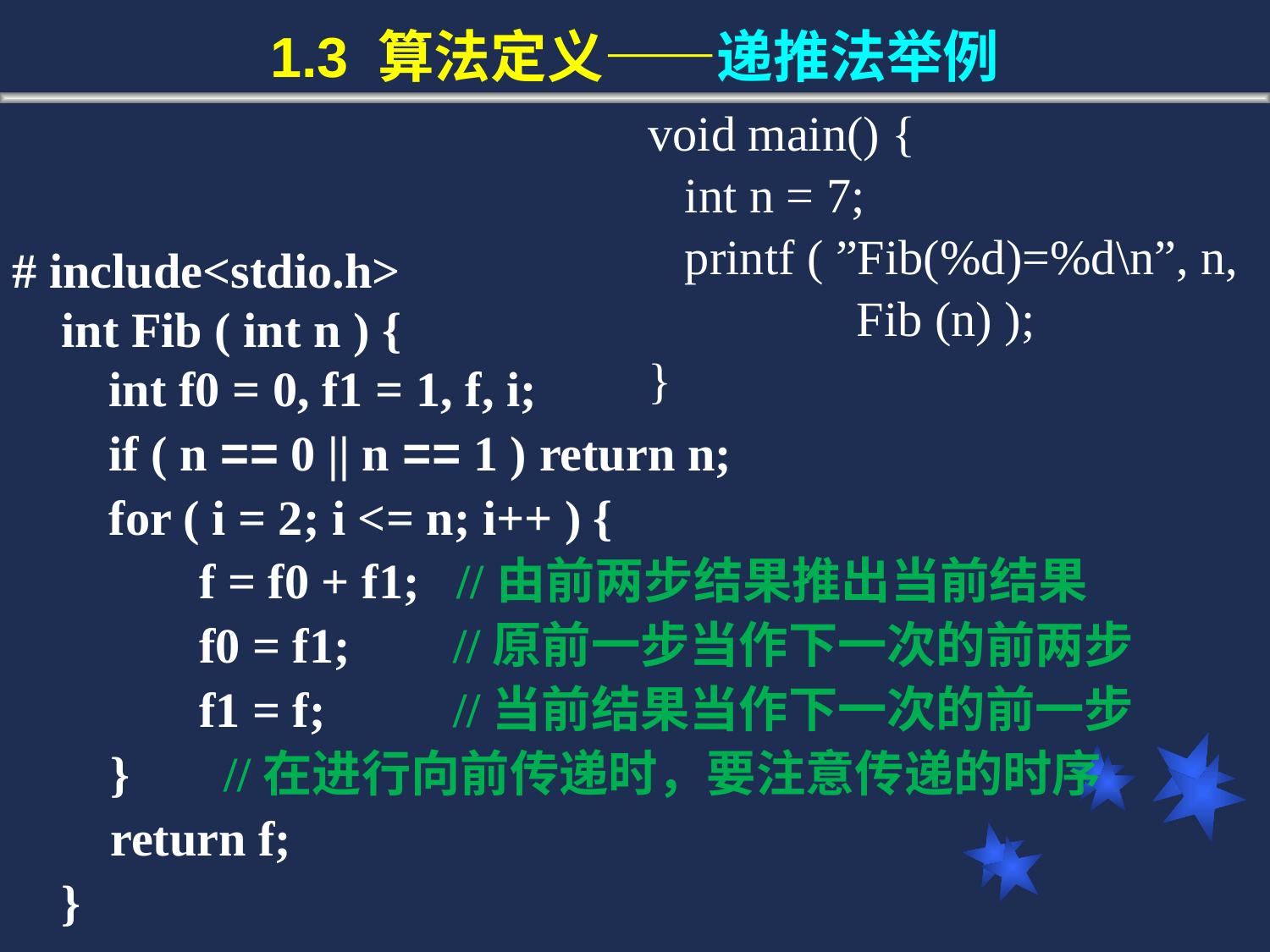

1.3 算法定义——递推法举例
void main() {
   int n = 7;
   printf ( ”Fib(%d)=%d\n”, n,
                 Fib (n) );
}
# include<stdio.h>
    int Fib ( int n ) {
	    int f0 = 0, f1 = 1, f, i;
       if ( n == 0 || n == 1 ) return n;
	    for ( i = 2; i <= n; i++ ) {
		 f = f0 + f1;   //由前两步结果推出当前结果
		 f0 = f1;    	 //原前一步当作下一次的前两步
    	 f1 = f;    	 //当前结果当作下一次的前一步
        }	   //在进行向前传递时，要注意传递的时序
        return f;
    }